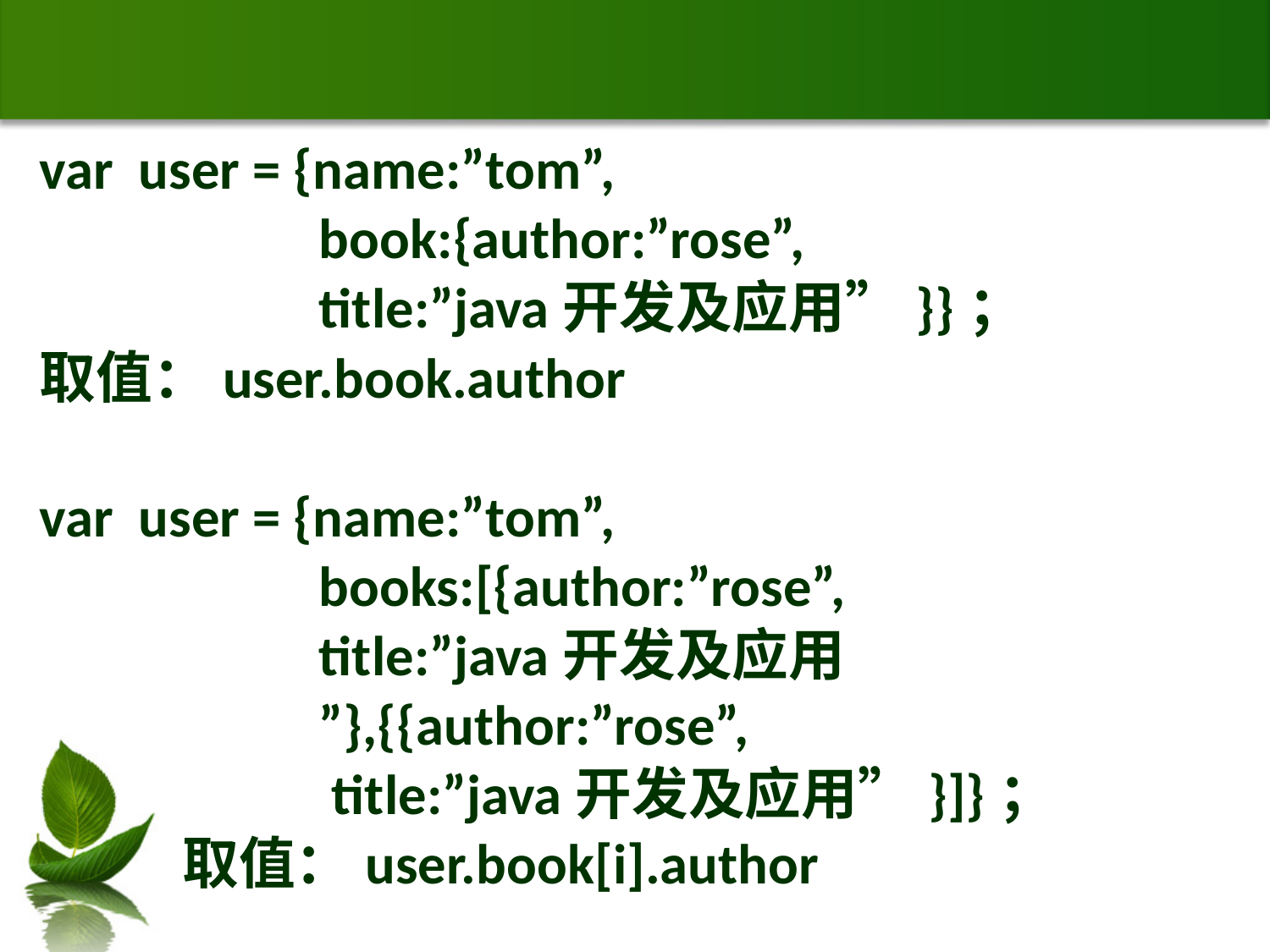

#
var  user = {name:”tom”,
                      book:{author:”rose”,
                      title:”java开发及应用”}}；
取值：user.book.author

var  user = {name:”tom”,
                      books:[{author:”rose”,
                      title:”java开发及应用
                      ”},{{author:”rose”,
                       title:”java开发及应用”}]}；
          取值：user.book[i].author